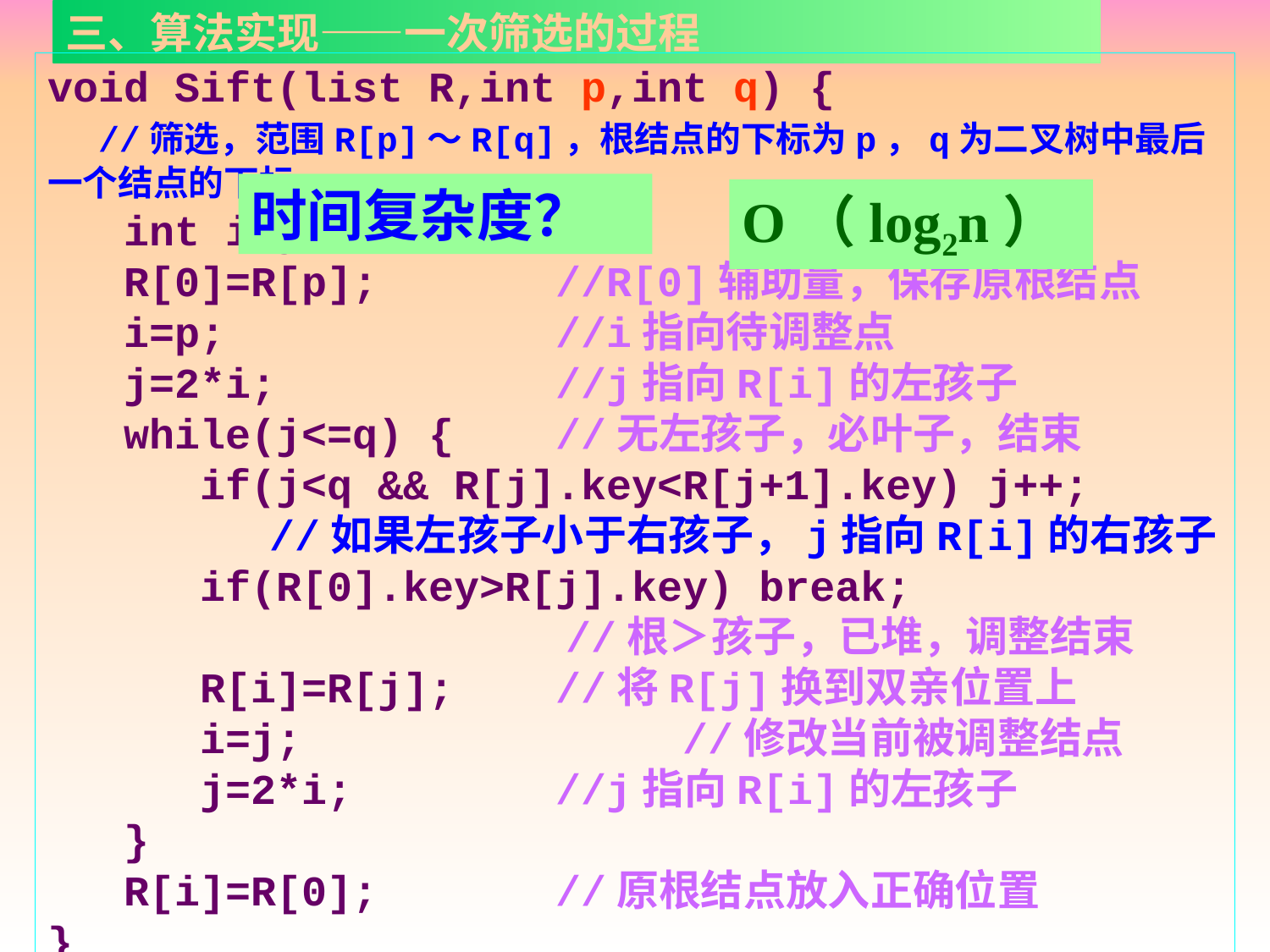

三、算法实现——一次筛选的过程
void Sift(list R,int p,int q) {
  //筛选，范围R[p]～R[q]，根结点的下标为p，q为二叉树中最后一个结点的下标
   int i,j;
   R[0]=R[p];		//R[0]辅助量，保存原根结点
   i=p;			//i指向待调整点
   j=2*i;			//j指向R[i]的左孩子
   while(j<=q) {    //无左孩子，必叶子，结束
      if(j<q && R[j].key<R[j+1].key) j++;
　　　　　//如果左孩子小于右孩子，j指向R[i]的右孩子
      if(R[0].key>R[j].key) break;
　　　　　　　　　　　　//根＞孩子，已堆，调整结束
      R[i]=R[j];	//将R[j]换到双亲位置上
      i=j;			//修改当前被调整结点
      j=2*i;		//j指向R[i]的左孩子
   }
   R[i]=R[0];		//原根结点放入正确位置
}
时间复杂度？
O（log2n）